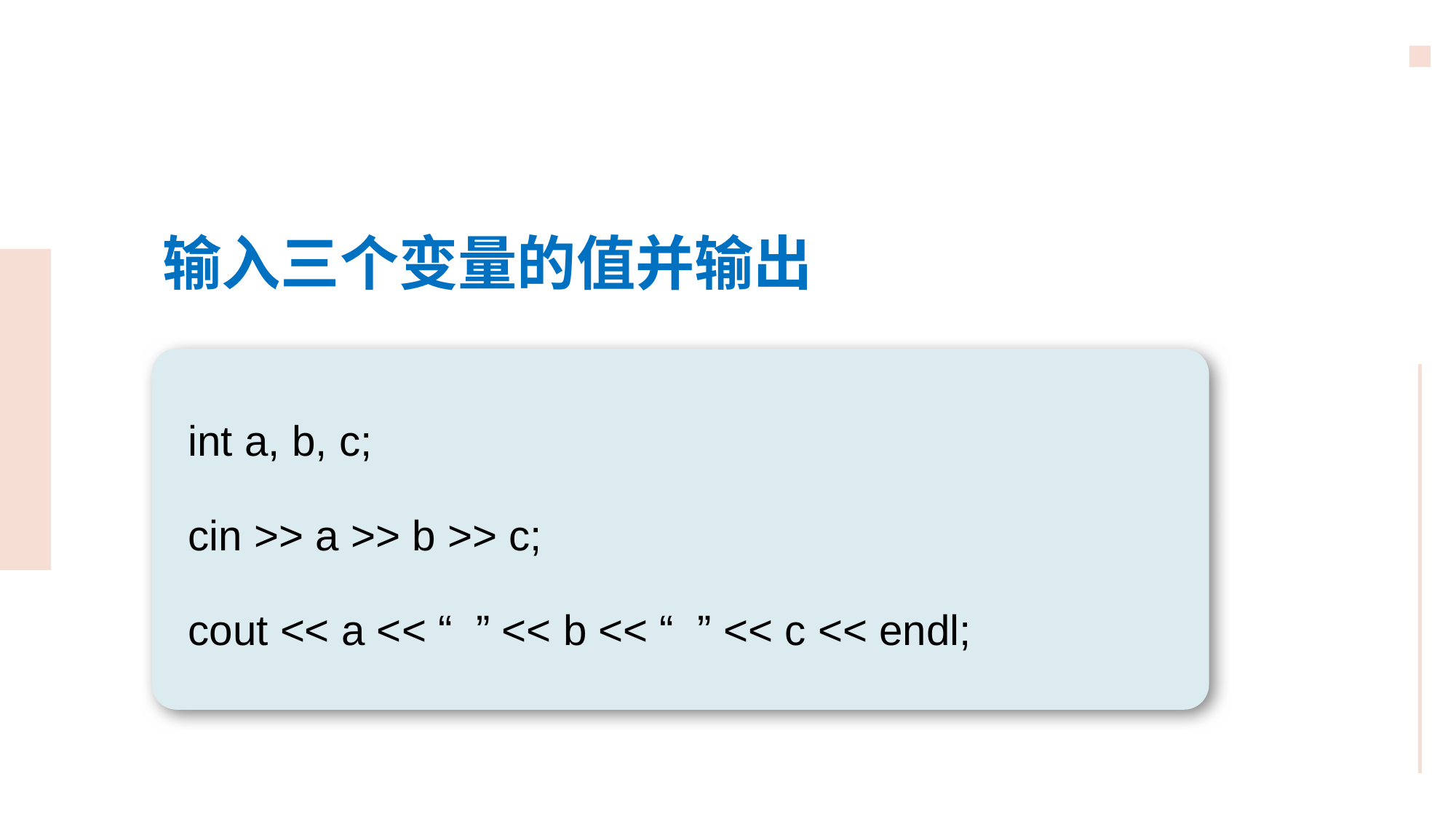

输入三个变量的值并输出

int a, b, c;
cin >> a >> b >> c;
cout << a << “  ” << b << “  ” << c << endl;